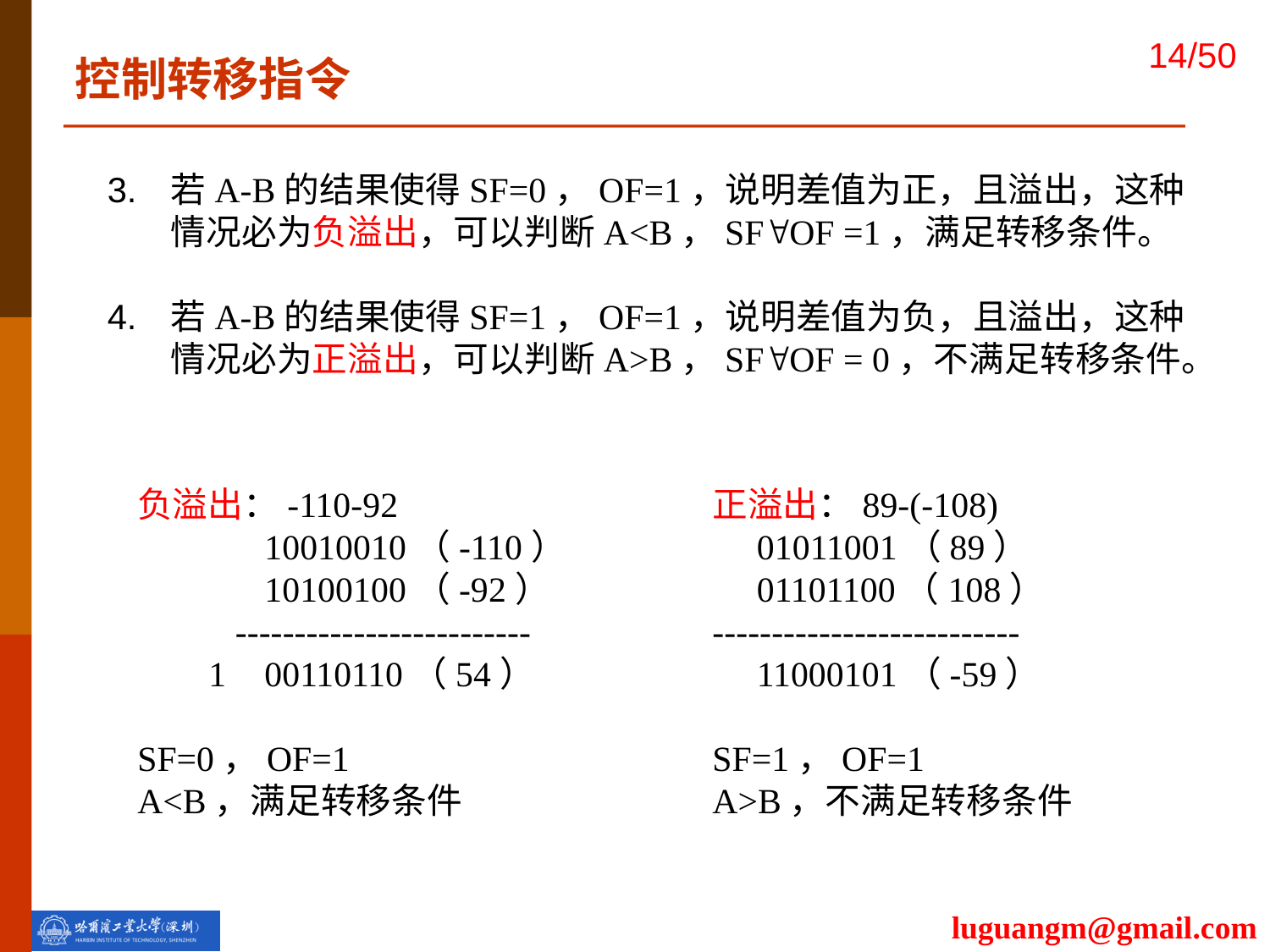

控制转移指令
若A-B的结果使得SF=0，OF=1，说明差值为正，且溢出，这种情况必为负溢出，可以判断A<B，SF∀OF =1，满足转移条件。

若A-B的结果使得SF=1，OF=1，说明差值为负，且溢出，这种情况必为正溢出，可以判断A>B，SF∀OF = 0，不满足转移条件。
负溢出：-110-92
	10010010（-110）
	10100100（-92）
           -------------------------
        1	00110110（54）

SF=0，OF=1
A<B，满足转移条件
正溢出：89-(-108)
     01011001（89）
     01101100（108）
--------------------------
     11000101（-59）

SF=1，OF=1
A>B，不满足转移条件